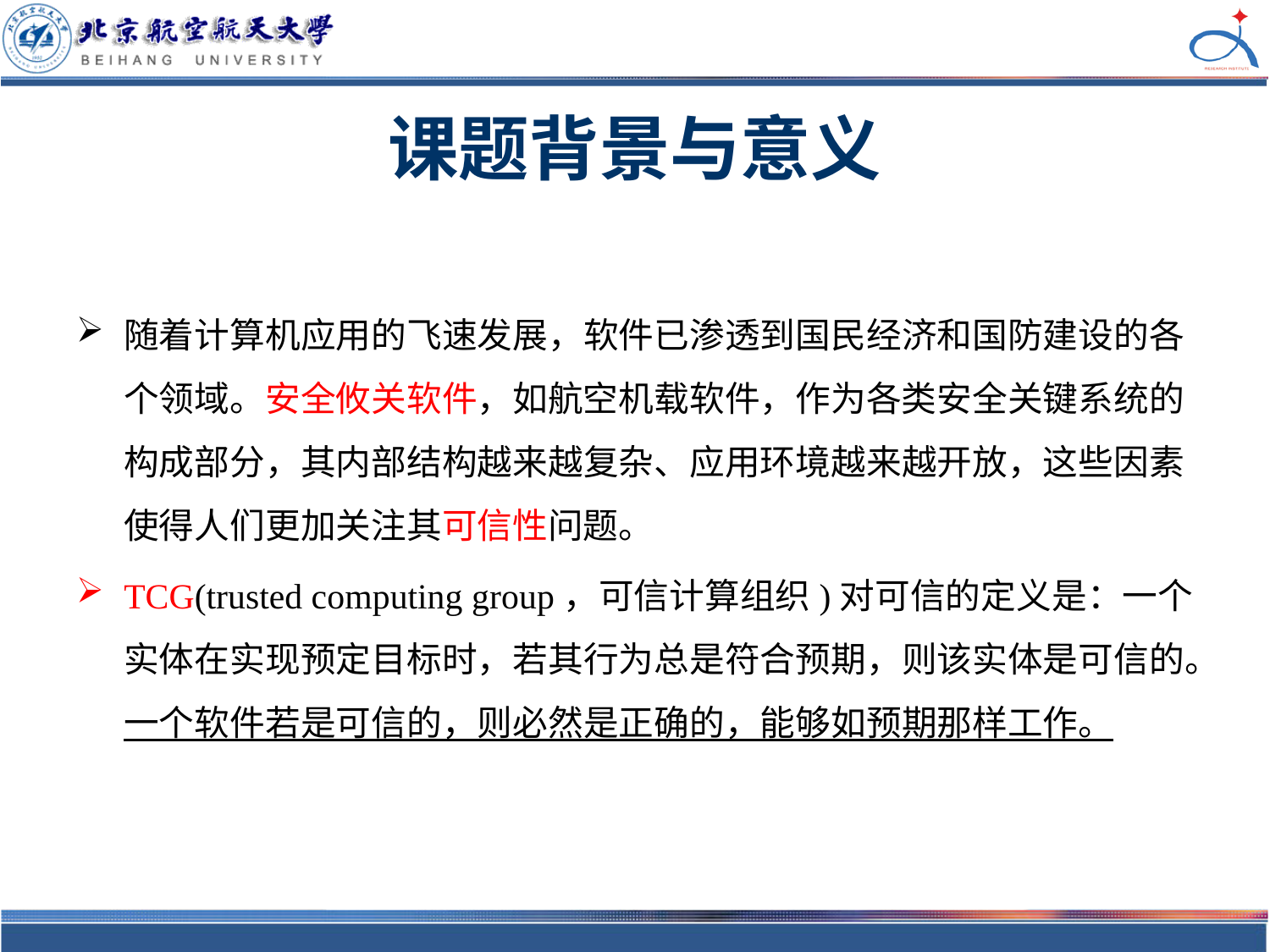

# 课题背景与意义
随着计算机应用的飞速发展，软件已渗透到国民经济和国防建设的各个领域。安全攸关软件，如航空机载软件，作为各类安全关键系统的构成部分，其内部结构越来越复杂、应用环境越来越开放，这些因素使得人们更加关注其可信性问题。
TCG(trusted computing group，可信计算组织)对可信的定义是：一个实体在实现预定目标时，若其行为总是符合预期，则该实体是可信的。一个软件若是可信的，则必然是正确的，能够如预期那样工作。